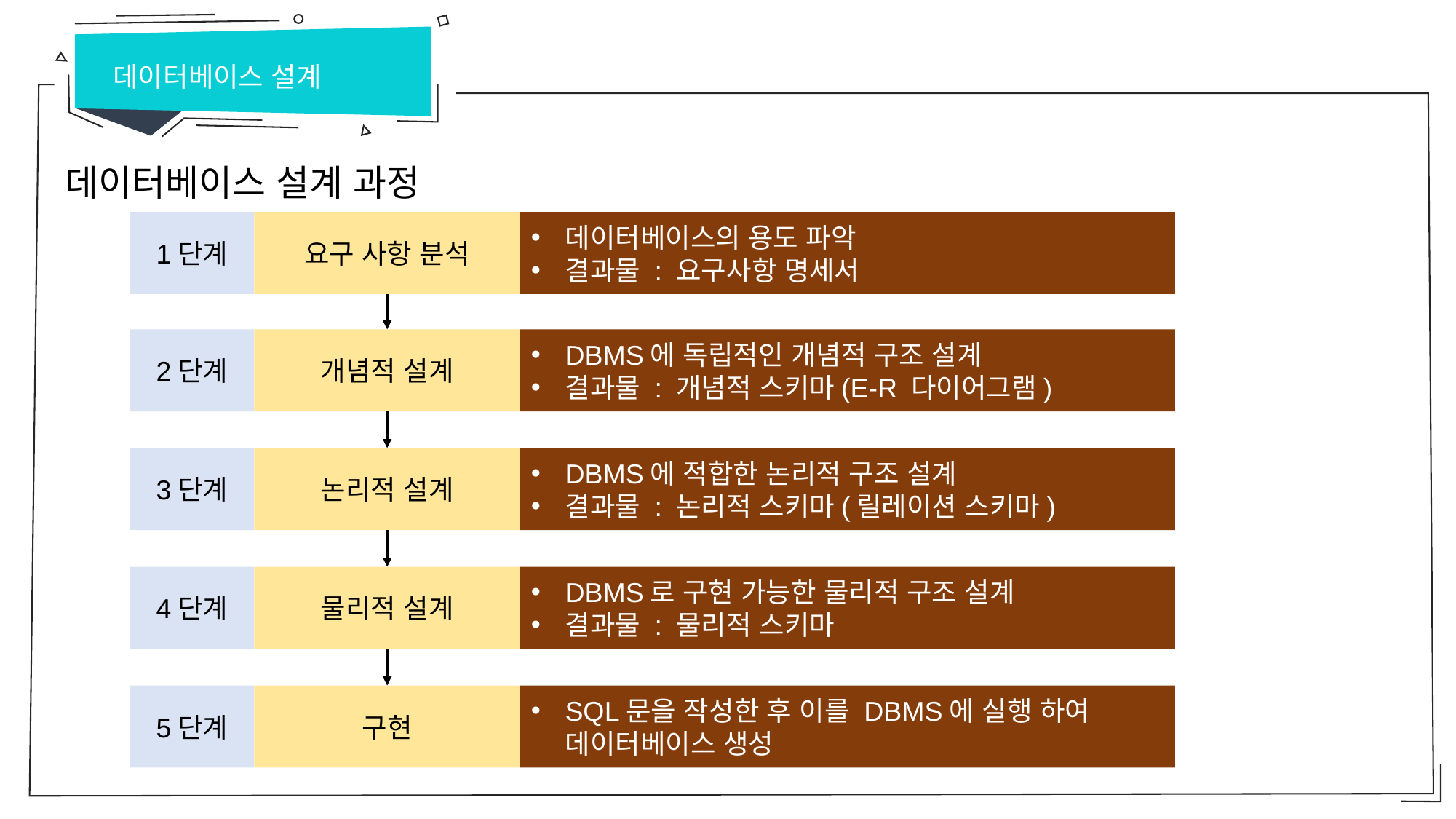

데이터베이스 설계
데이터베이스 설계 과정
요구 사항 분석
1단계
데이터베이스의 용도 파악
결과물 : 요구사항 명세서
개념적 설계
2단계
DBMS에 독립적인 개념적 구조 설계
결과물 : 개념적 스키마(E-R 다이어그램)
논리적 설계
3단계
DBMS에 적합한 논리적 구조 설계
결과물 : 논리적 스키마(릴레이션 스키마)
물리적 설계
4단계
DBMS로 구현 가능한 물리적 구조 설계
결과물 : 물리적 스키마
구현
5단계
SQL문을 작성한 후 이를 DBMS에 실행 하여 데이터베이스 생성